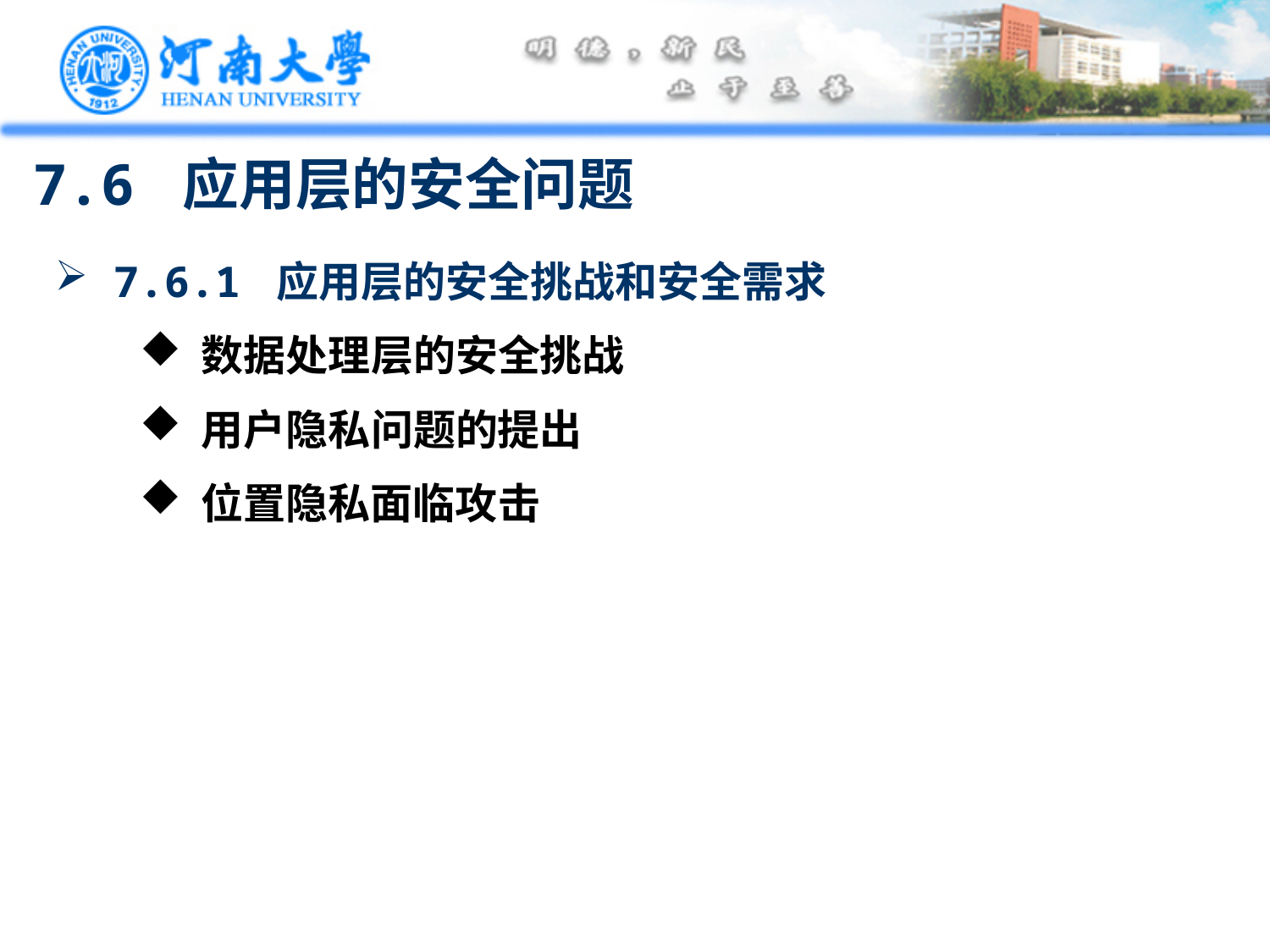

7.6 应用层的安全问题
 7.6.1 应用层的安全挑战和安全需求
 数据处理层的安全挑战
 用户隐私问题的提出
 位置隐私面临攻击